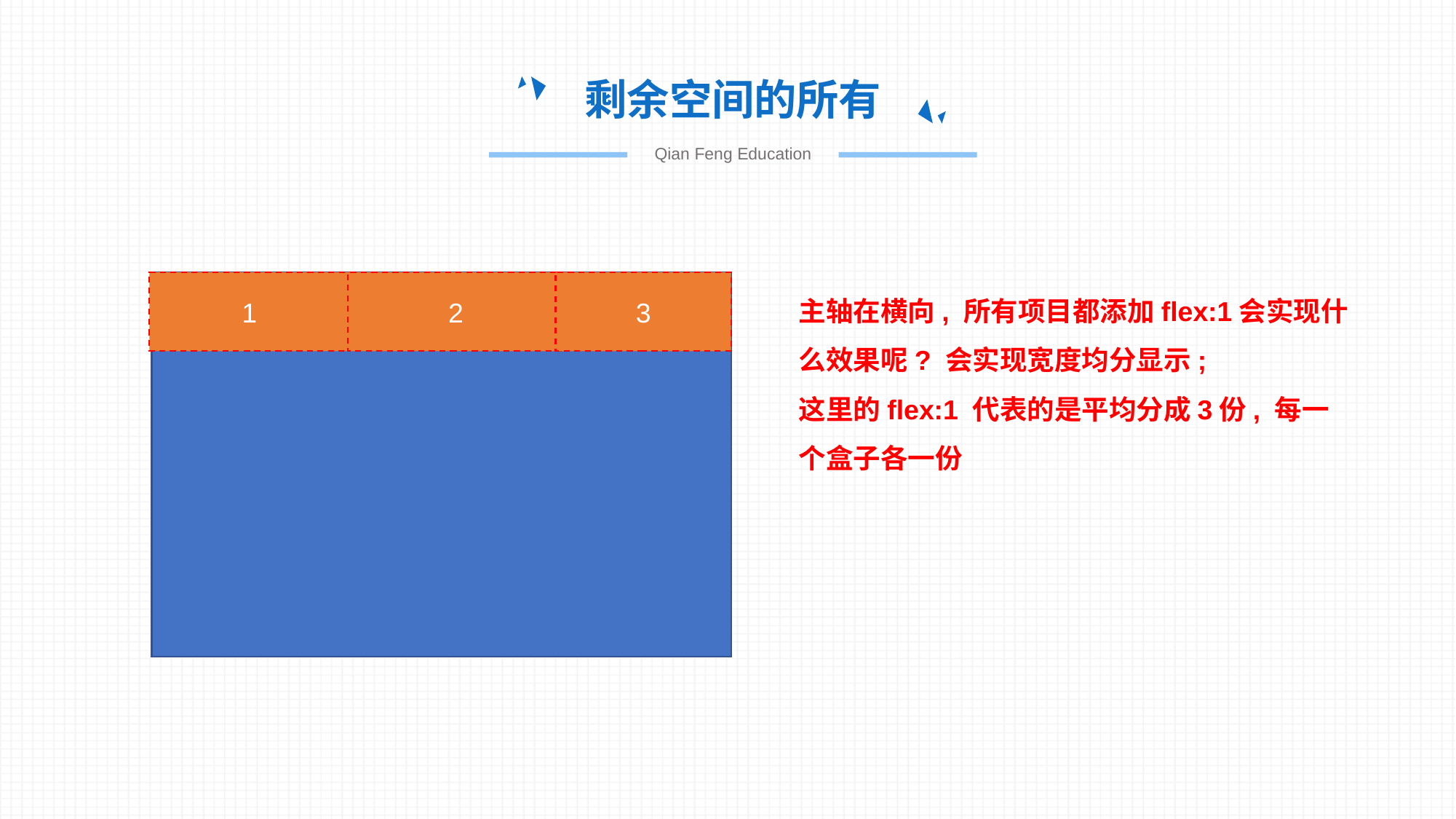

剩余空间的所有

Qian Feng Education

主轴在横向, 所有项目都添加flex:1会实现什么效果呢? 会实现宽度均分显示;
这里的flex:1 代表的是平均分成3份, 每一个盒子各一份
1
2
3